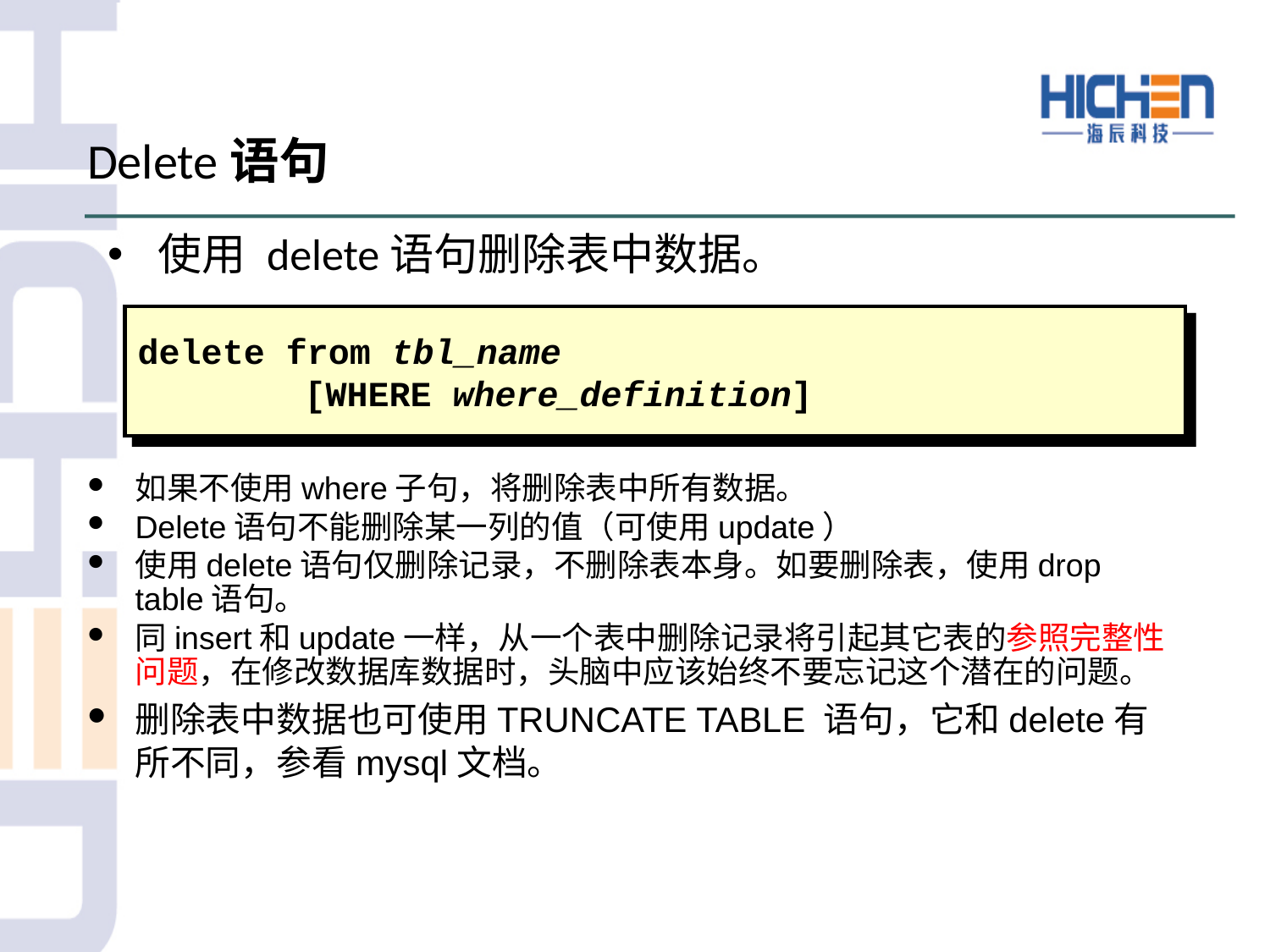

Delete语句

 使用 delete语句删除表中数据。
delete from tbl_name
	[WHERE where_definition]
如果不使用where子句，将删除表中所有数据。
Delete语句不能删除某一列的值（可使用update）
使用delete语句仅删除记录，不删除表本身。如要删除表，使用drop table语句。
同insert和update一样，从一个表中删除记录将引起其它表的参照完整性问题，在修改数据库数据时，头脑中应该始终不要忘记这个潜在的问题。
删除表中数据也可使用TRUNCATE TABLE 语句，它和delete有所不同，参看mysql文档。